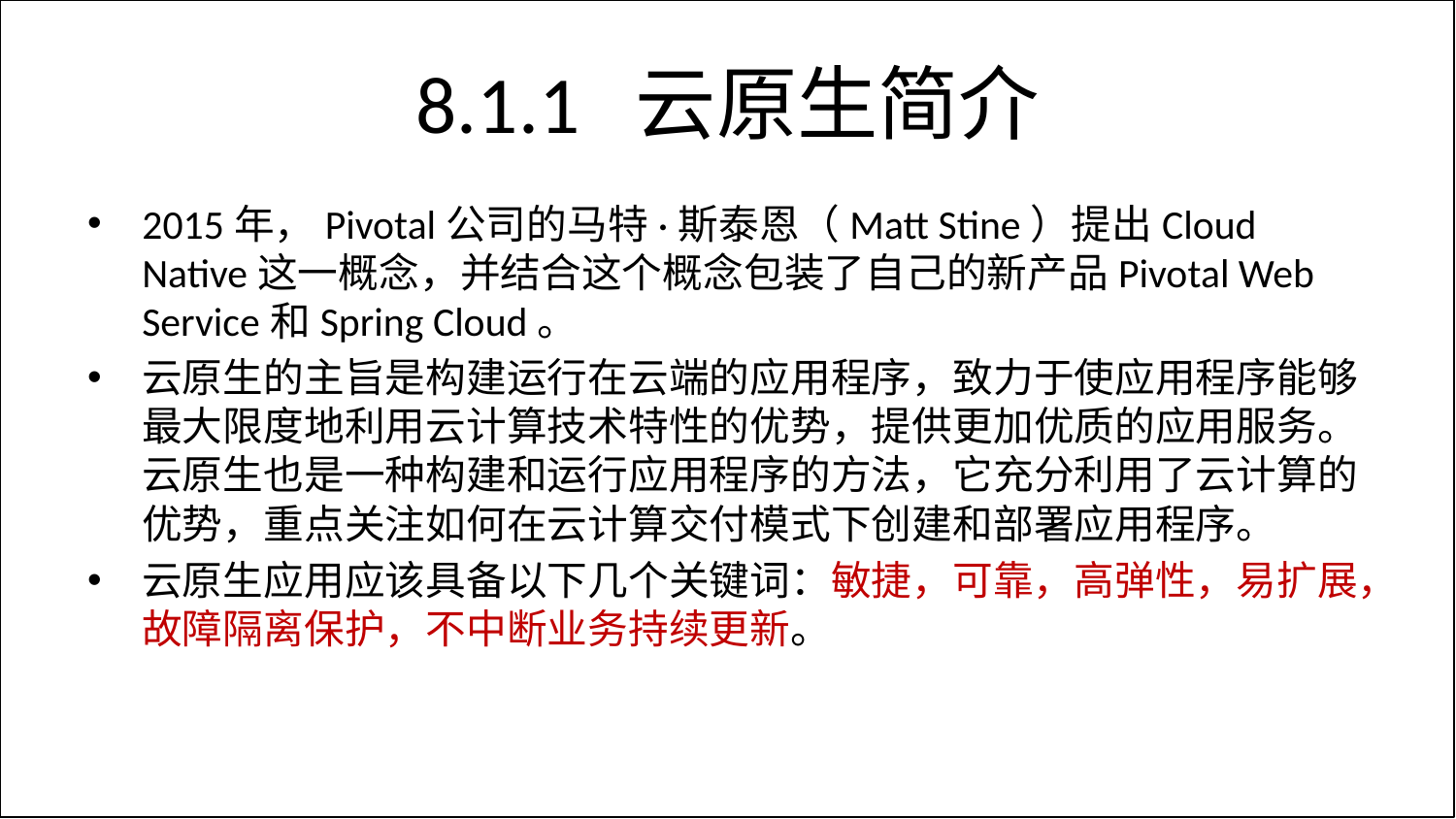

# 8.1.1  云原生简介
2015年，Pivotal公司的马特·斯泰恩（Matt Stine）提出Cloud Native这一概念，并结合这个概念包装了自己的新产品Pivotal Web Service和Spring Cloud。
云原生的主旨是构建运行在云端的应用程序，致力于使应用程序能够最大限度地利用云计算技术特性的优势，提供更加优质的应用服务。云原生也是一种构建和运行应用程序的方法，它充分利用了云计算的优势，重点关注如何在云计算交付模式下创建和部署应用程序。
云原生应用应该具备以下几个关键词：敏捷，可靠，高弹性，易扩展，故障隔离保护，不中断业务持续更新。